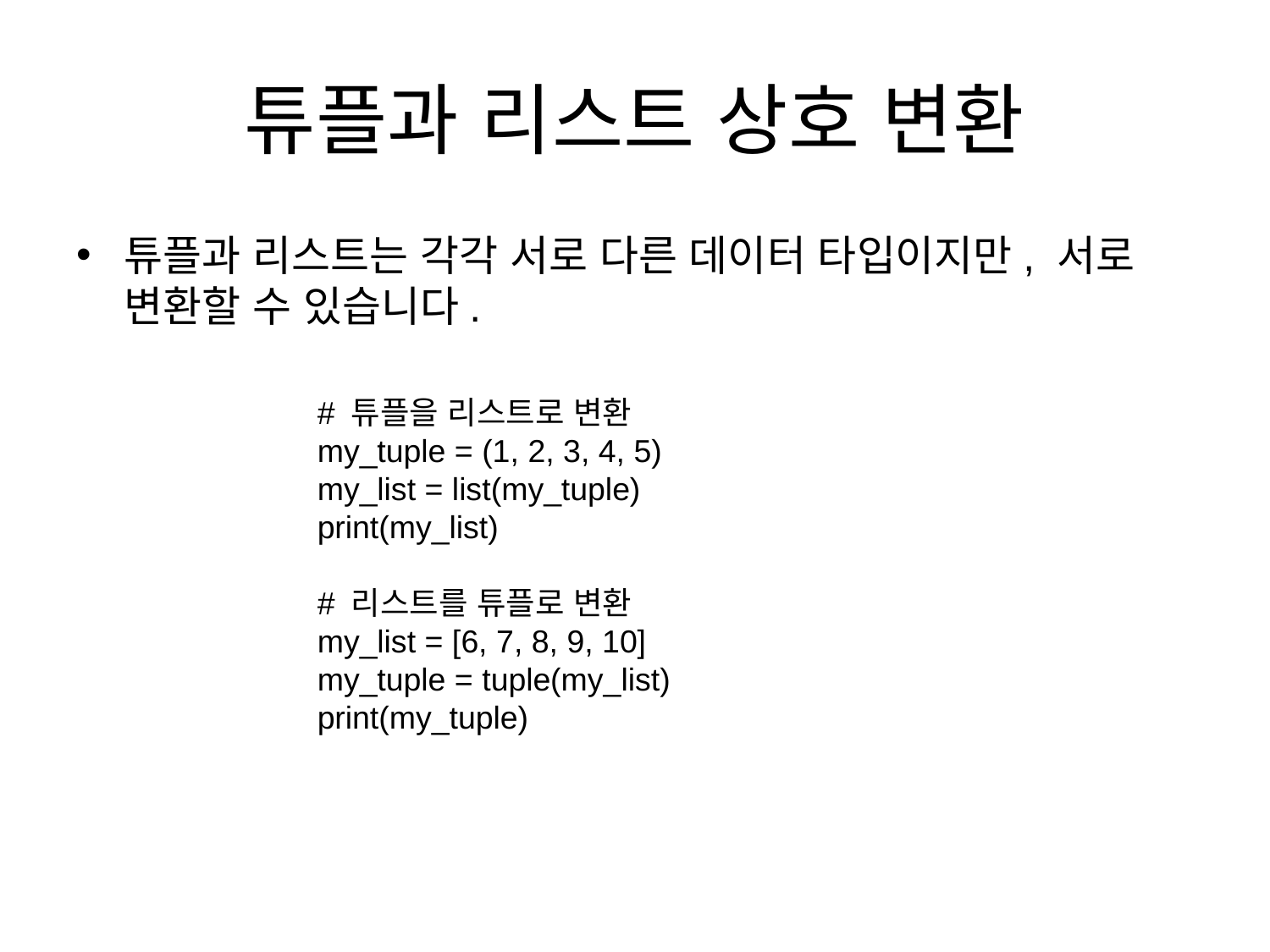

# 튜플과 리스트 상호 변환
튜플과 리스트는 각각 서로 다른 데이터 타입이지만, 서로 변환할 수 있습니다.
# 튜플을 리스트로 변환
my_tuple = (1, 2, 3, 4, 5)
my_list = list(my_tuple)
print(my_list)

# 리스트를 튜플로 변환
my_list = [6, 7, 8, 9, 10]
my_tuple = tuple(my_list)
print(my_tuple)